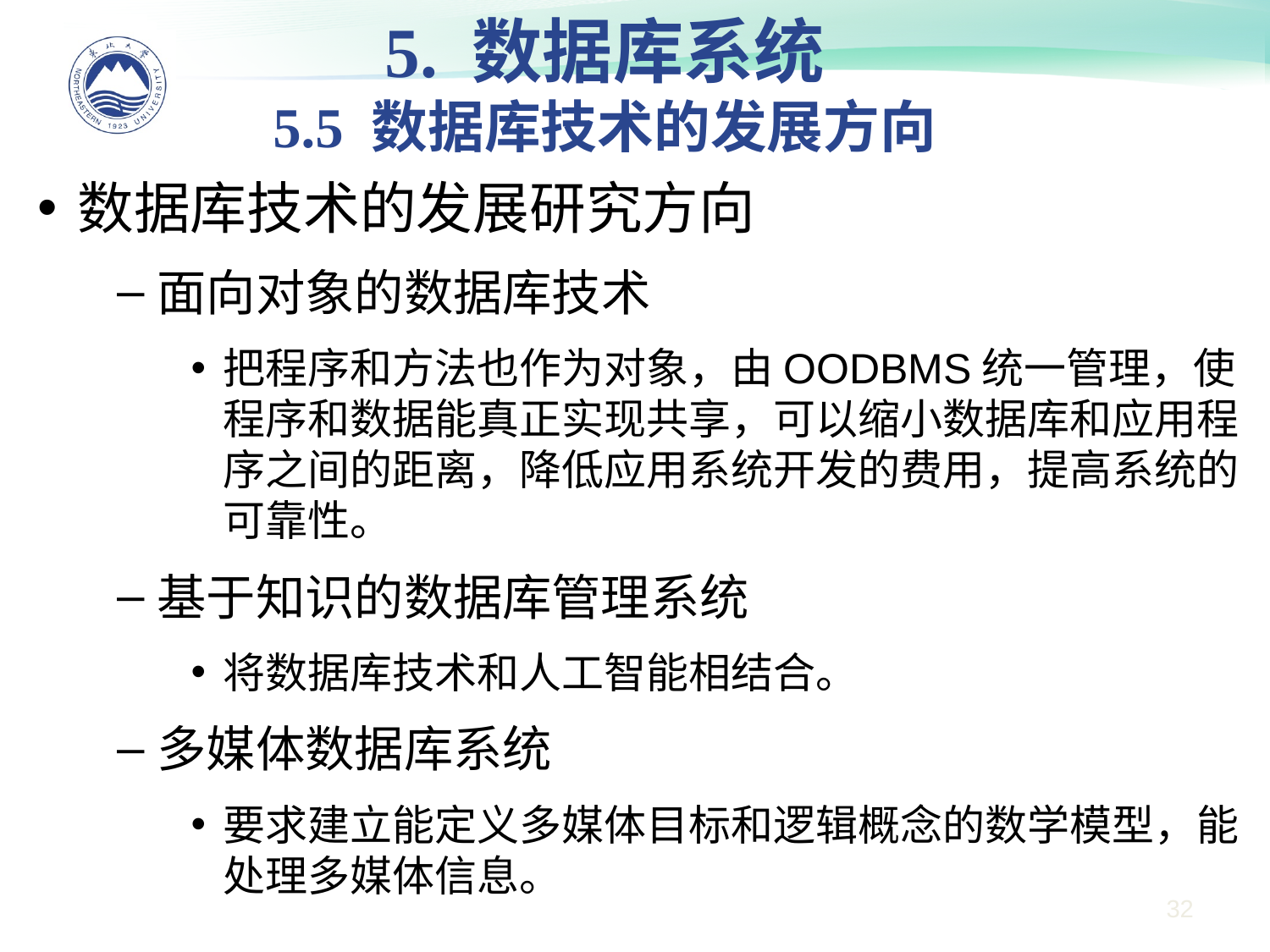

5. 数据库系统
5.5 数据库技术的发展方向
#
数据库技术的发展研究方向
面向对象的数据库技术
把程序和方法也作为对象，由OODBMS统一管理，使程序和数据能真正实现共享，可以缩小数据库和应用程序之间的距离，降低应用系统开发的费用，提高系统的可靠性。
基于知识的数据库管理系统
将数据库技术和人工智能相结合。
多媒体数据库系统
要求建立能定义多媒体目标和逻辑概念的数学模型，能处理多媒体信息。
32